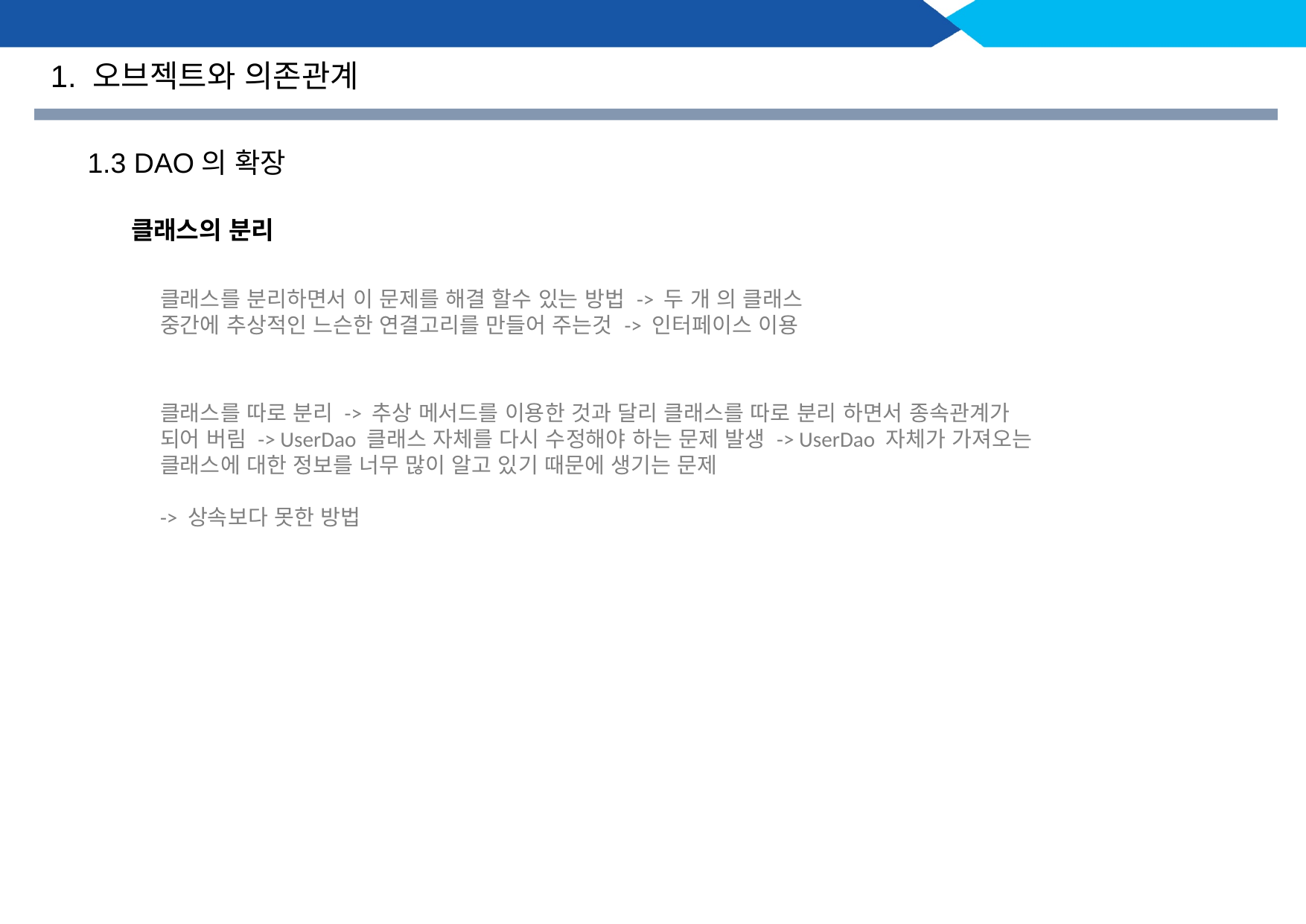

1. 오브젝트와 의존관계
1.3 DAO의 확장
클래스의 분리
클래스를 분리하면서 이 문제를 해결 할수 있는 방법 -> 두 개 의 클래스 중간에 추상적인 느슨한 연결고리를 만들어 주는것 -> 인터페이스 이용
클래스를 따로 분리 -> 추상 메서드를 이용한 것과 달리 클래스를 따로 분리 하면서 종속관계가 되어 버림 -> UserDao 클래스 자체를 다시 수정해야 하는 문제 발생 -> UserDao 자체가 가져오는 클래스에 대한 정보를 너무 많이 알고 있기 때문에 생기는 문제

-> 상속보다 못한 방법